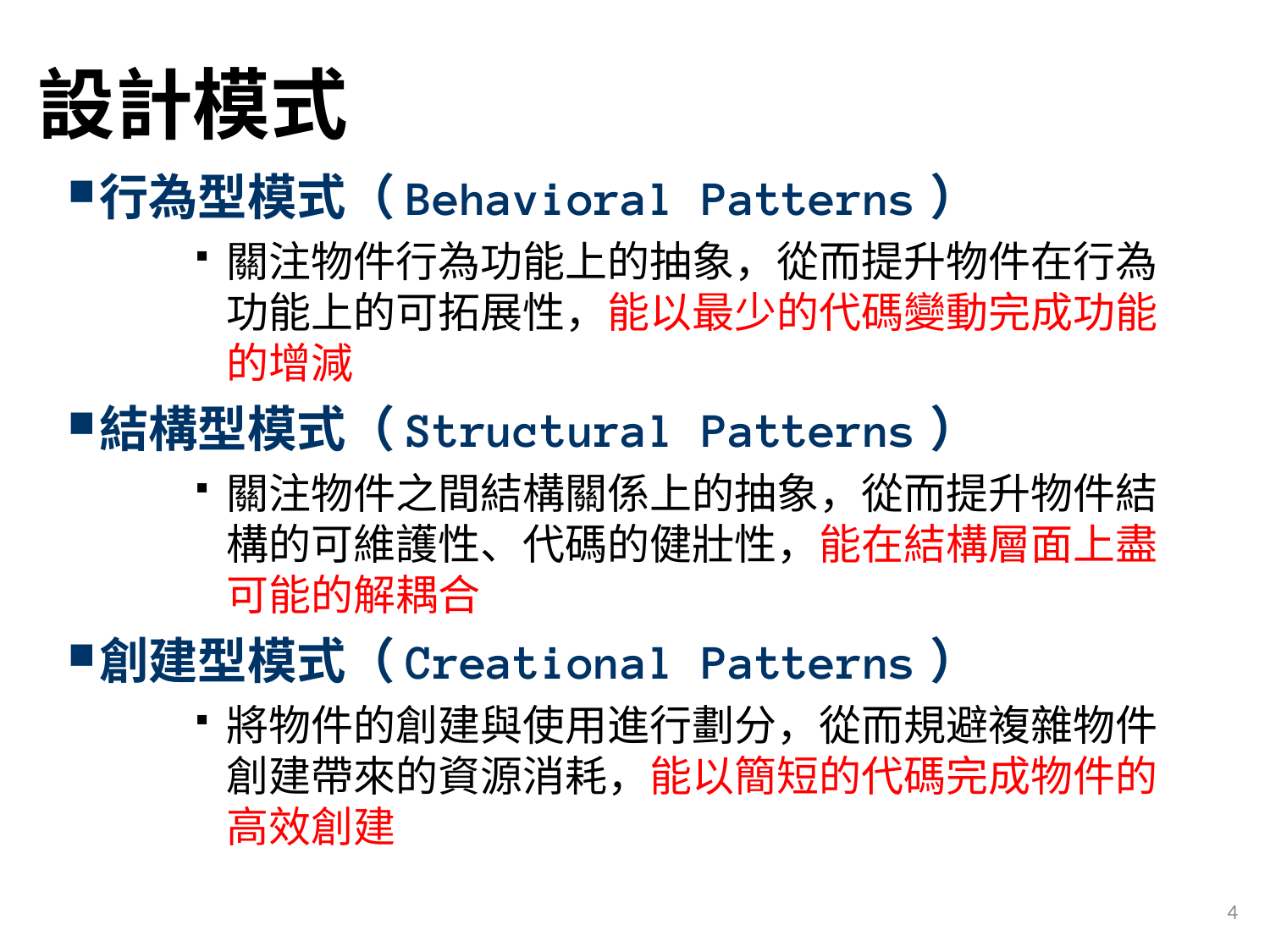

# 設計模式
行為型模式（Behavioral Patterns）
關注物件行為功能上的抽象，從而提升物件在行為功能上的可拓展性，能以最少的代碼變動完成功能的增減
結構型模式（Structural Patterns）
關注物件之間結構關係上的抽象，從而提升物件結構的可維護性、代碼的健壯性，能在結構層面上盡可能的解耦合
創建型模式（Creational Patterns）
將物件的創建與使用進行劃分，從而規避複雜物件創建帶來的資源消耗，能以簡短的代碼完成物件的高效創建

4